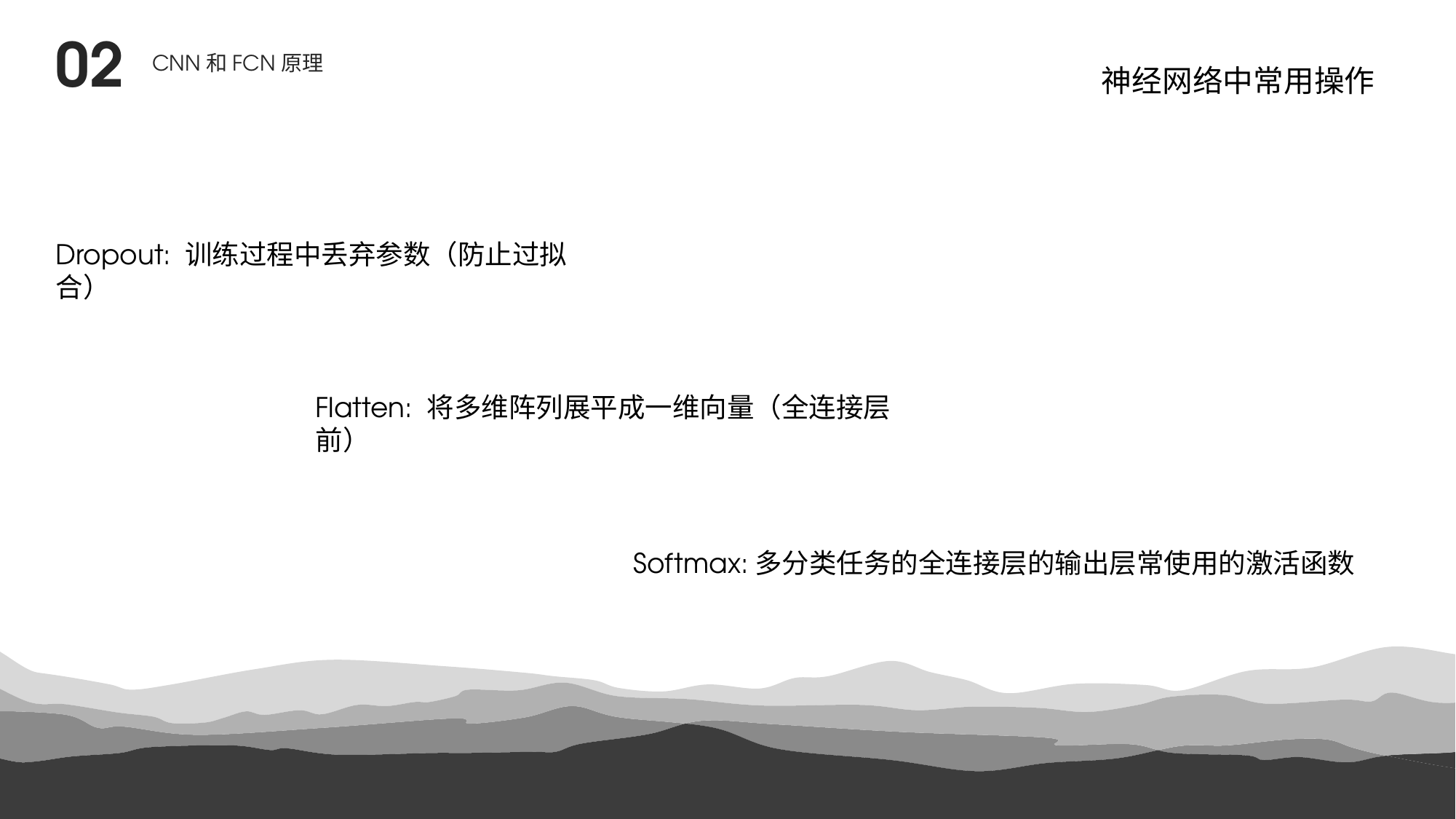

02
CNN和FCN原理
神经网络中常用操作
Dropout: 训练过程中丢弃参数（防止过拟合）
Flatten: 将多维阵列展平成一维向量（全连接层前）

Softmax:多分类任务的全连接层的输出层常使用的激活函数